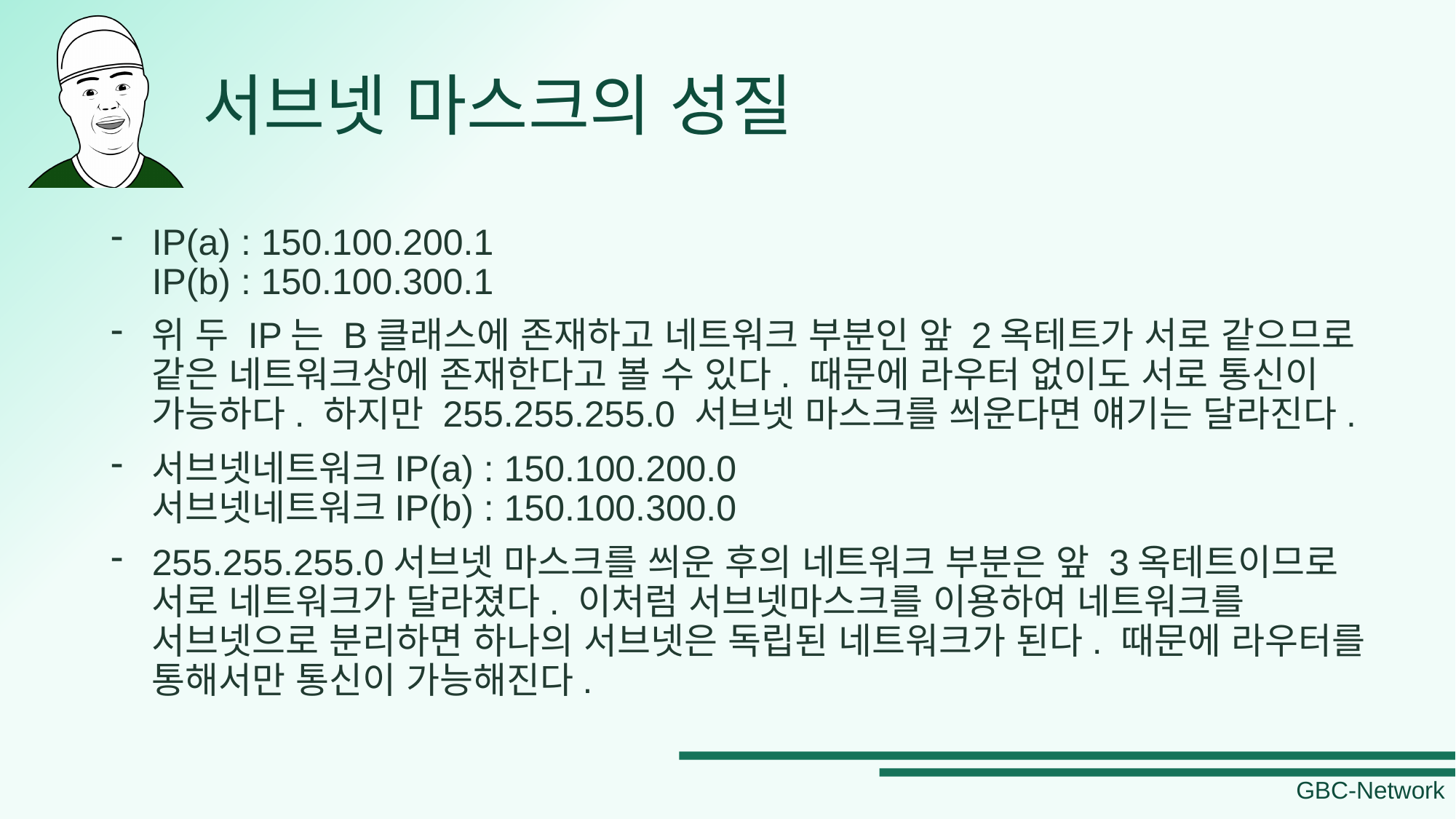

# 서브넷 마스크의 성질
IP(a) : 150.100.200.1
IP(b) : 150.100.300.1
위 두 IP는 B클래스에 존재하고 네트워크 부분인 앞 2옥테트가 서로 같으므로 같은 네트워크상에 존재한다고 볼 수 있다. 때문에 라우터 없이도 서로 통신이 가능하다. 하지만 255.255.255.0 서브넷 마스크를 씌운다면 얘기는 달라진다.
서브넷네트워크IP(a) : 150.100.200.0
서브넷네트워크IP(b) : 150.100.300.0
255.255.255.0서브넷 마스크를 씌운 후의 네트워크 부분은 앞 3옥테트이므로 서로 네트워크가 달라졌다. 이처럼 서브넷마스크를 이용하여 네트워크를 서브넷으로 분리하면 하나의 서브넷은 독립된 네트워크가 된다. 때문에 라우터를 통해서만 통신이 가능해진다.